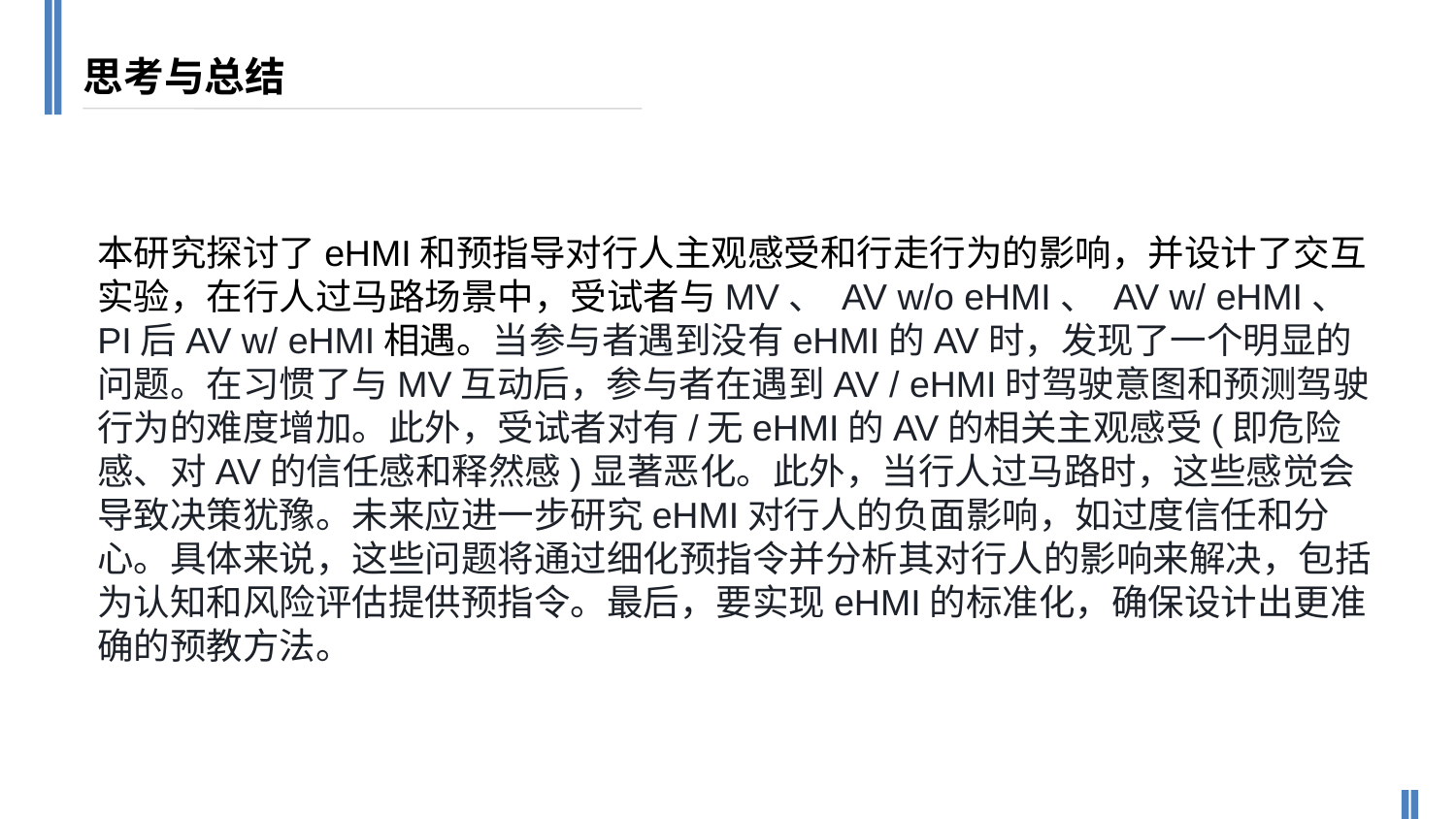

思考与总结
本研究探讨了eHMI和预指导对行人主观感受和行走行为的影响，并设计了交互实验，在行人过马路场景中，受试者与MV、 AV w/o eHMI、 AV w/ eHMI、 PI后AV w/ eHMI相遇。当参与者遇到没有eHMI的AV时，发现了一个明显的问题。在习惯了与MV互动后，参与者在遇到AV / eHMI时驾驶意图和预测驾驶行为的难度增加。此外，受试者对有/无eHMI的AV的相关主观感受(即危险感、对AV的信任感和释然感)显著恶化。此外，当行人过马路时，这些感觉会导致决策犹豫。未来应进一步研究eHMI对行人的负面影响，如过度信任和分心。具体来说，这些问题将通过细化预指令并分析其对行人的影响来解决，包括为认知和风险评估提供预指令。最后，要实现eHMI的标准化，确保设计出更准确的预教方法。